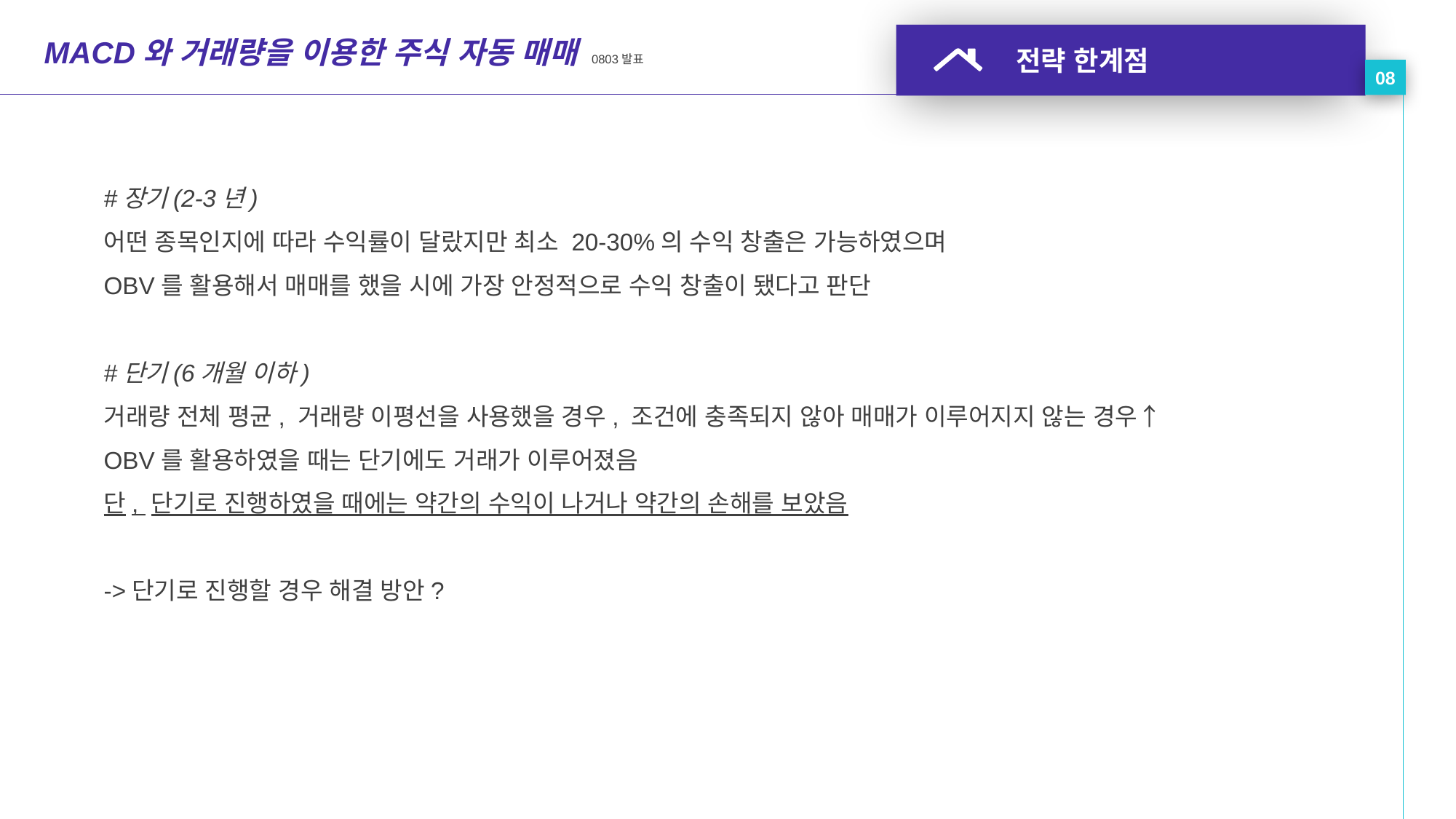

전략 한계점

08
MACD와 거래량을 이용한 주식 자동 매매  0803발표
#장기(2-3년)
어떤 종목인지에 따라 수익률이 달랐지만 최소 20-30%의 수익 창출은 가능하였으며
OBV를 활용해서 매매를 했을 시에 가장 안정적으로 수익 창출이 됐다고 판단

#단기(6개월 이하)
거래량 전체 평균, 거래량 이평선을 사용했을 경우, 조건에 충족되지 않아 매매가 이루어지지 않는 경우↑
OBV를 활용하였을 때는 단기에도 거래가 이루어졌음
단, 단기로 진행하였을 때에는 약간의 수익이 나거나 약간의 손해를 보았음

->단기로 진행할 경우 해결 방안?